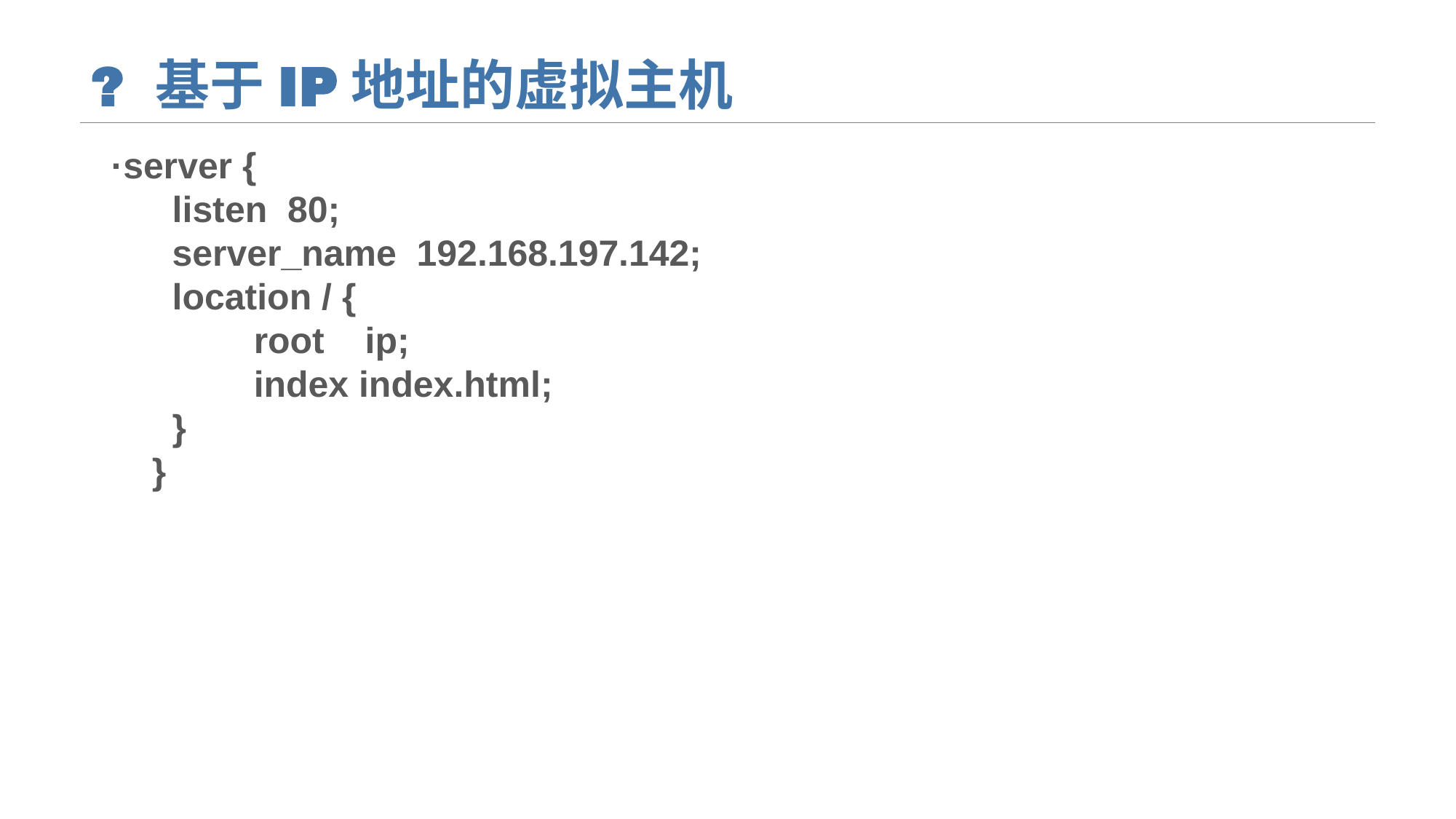

# ? 基于IP地址的虚拟主机

·server {
      listen  80;
      server_name  192.168.197.142;
      location / {
              root    ip;
              index index.html;
      }
    }

41